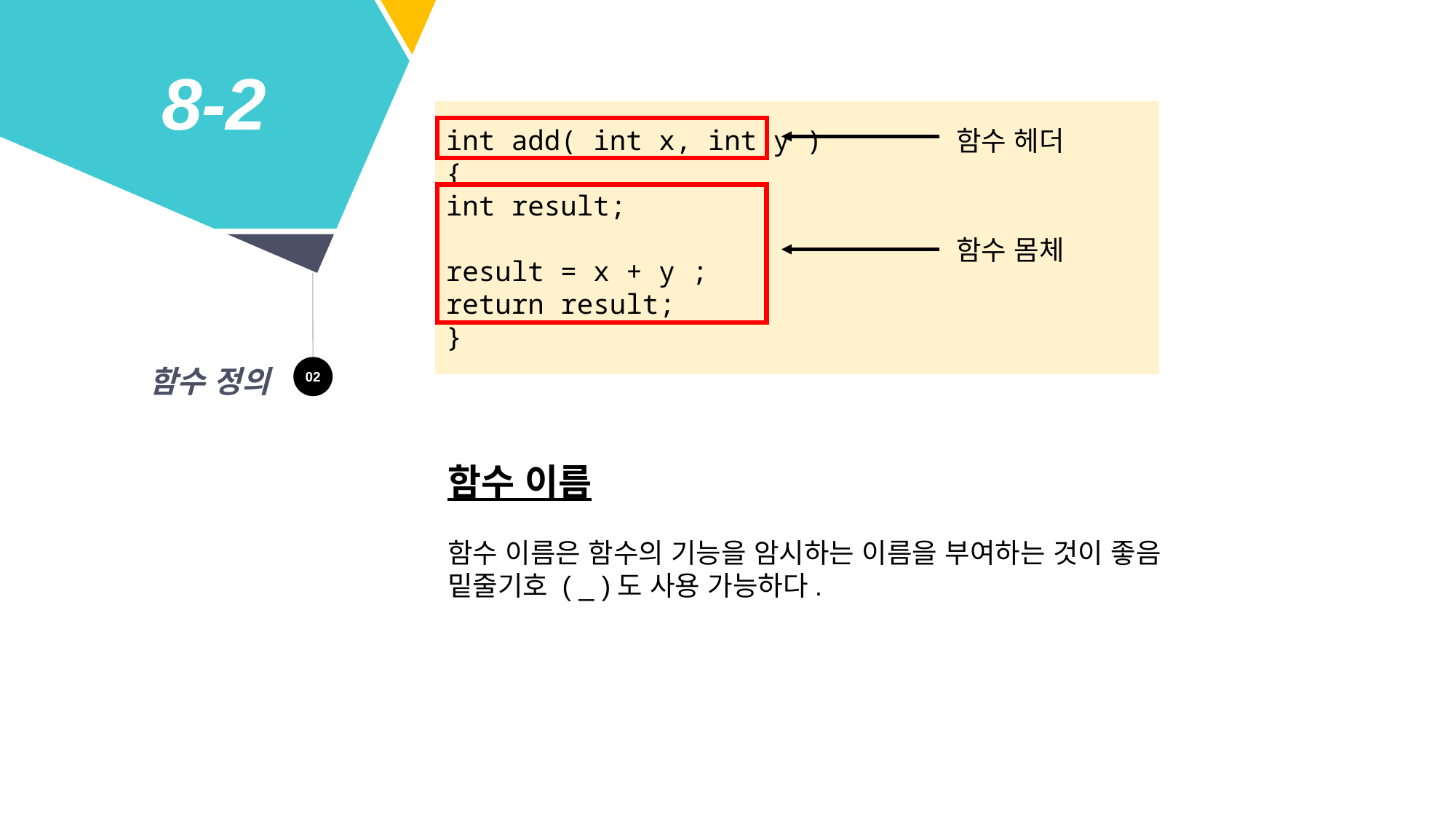

8-2
int add( int x, int y )
{
int result;

result = x + y ;
return result;
}

함수 헤더

함수 몸체
02
함수 정의
함수 이름

함수 이름은 함수의 기능을 암시하는 이름을 부여하는 것이 좋음
밑줄기호 ( _ )도 사용 가능하다.